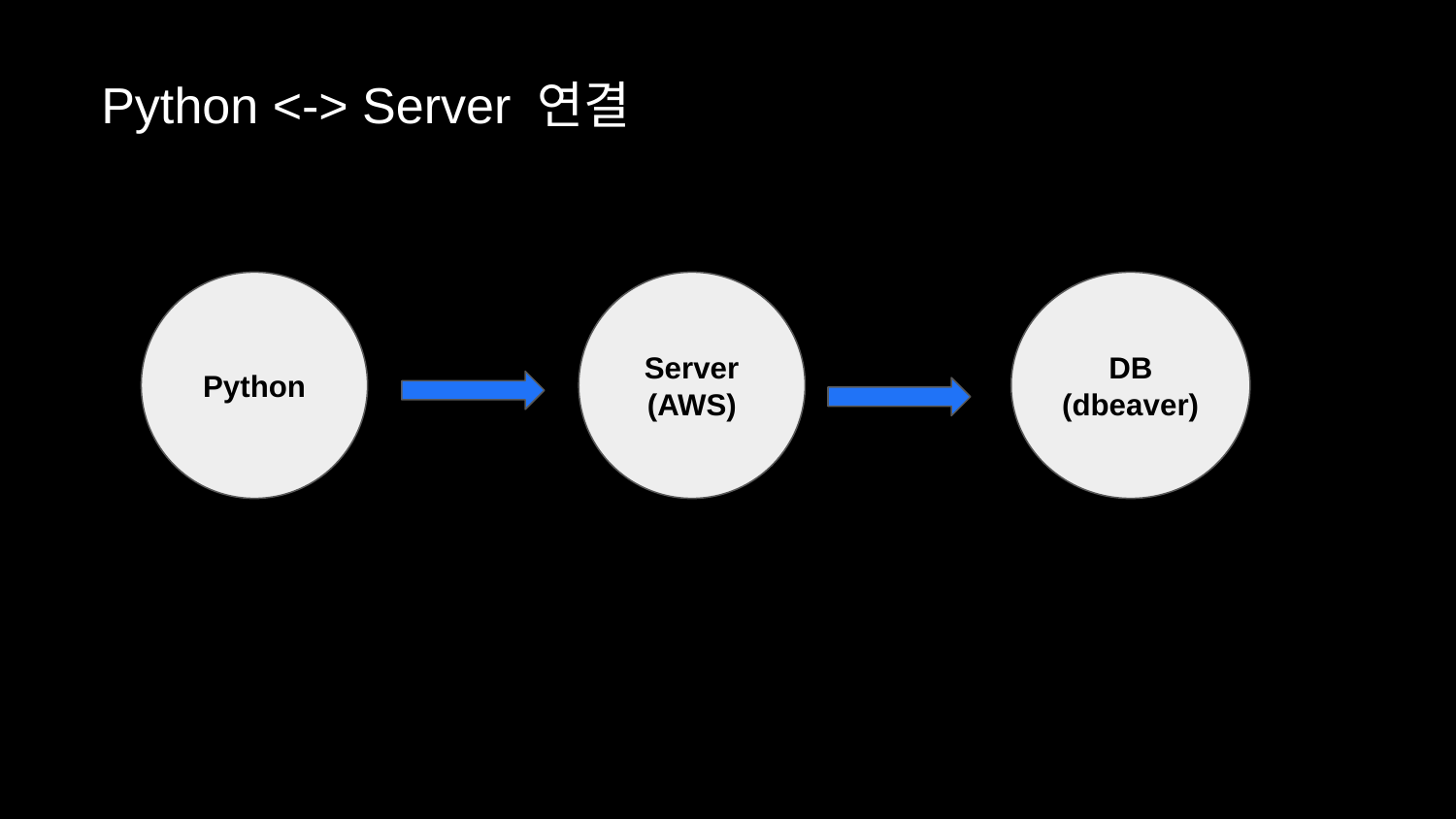

# Python <-> Server 연결
Python
Server
(AWS)
DB
(dbeaver)